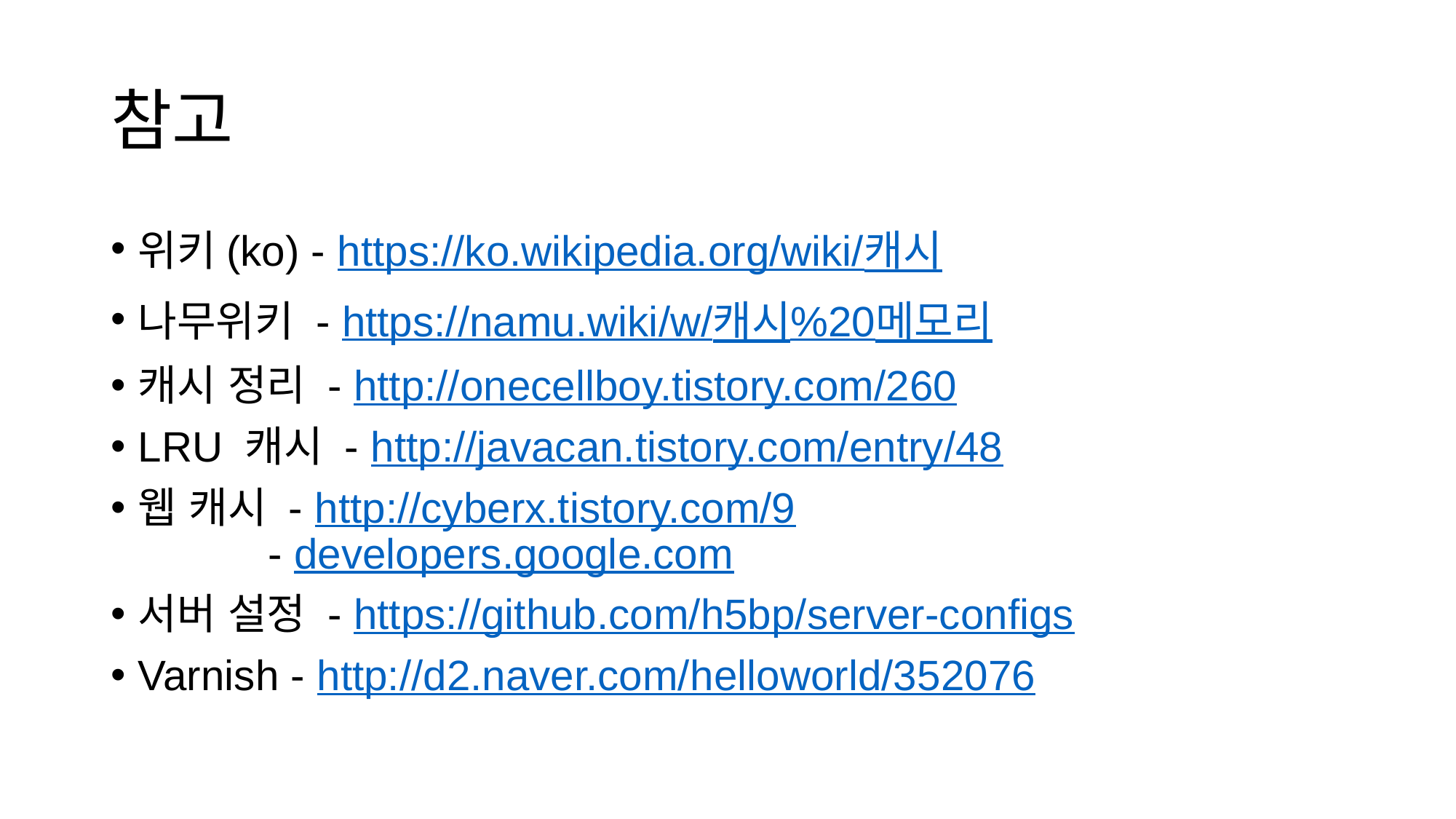

# 참고
위키(ko) - https://ko.wikipedia.org/wiki/캐시
나무위키 - https://namu.wiki/w/캐시%20메모리
캐시 정리 - http://onecellboy.tistory.com/260
LRU 캐시 - http://javacan.tistory.com/entry/48
웹 캐시 - http://cyberx.tistory.com/9
           - developers.google.com
서버 설정 - https://github.com/h5bp/server-configs
Varnish - http://d2.naver.com/helloworld/352076